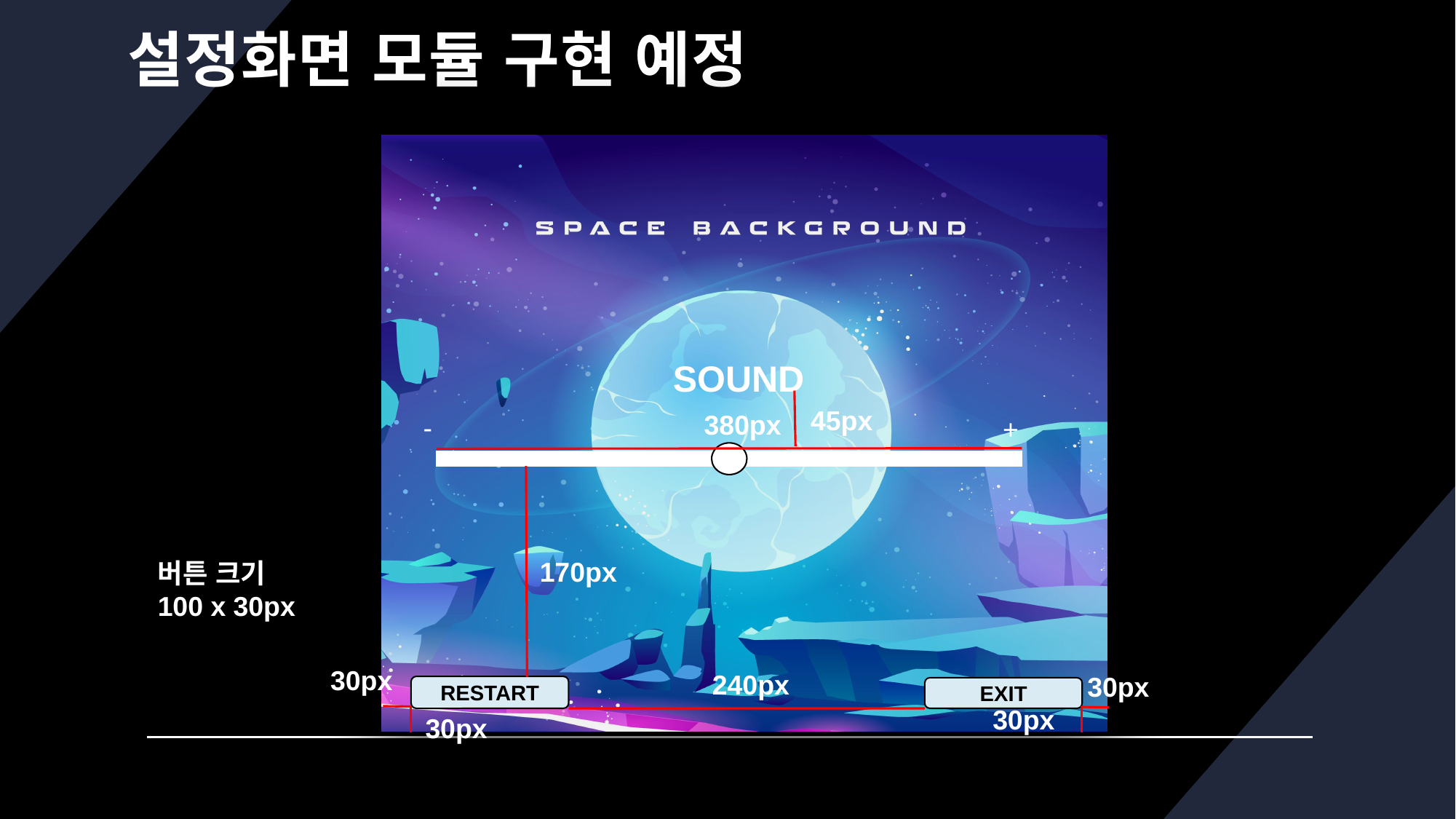

# 설정화면 모듈 구현 예정

SOUND
-
+

45px
380px
170px
버튼 크기
100 x 30px
30px
240px
30px
RESTART
EXIT
30px
30px